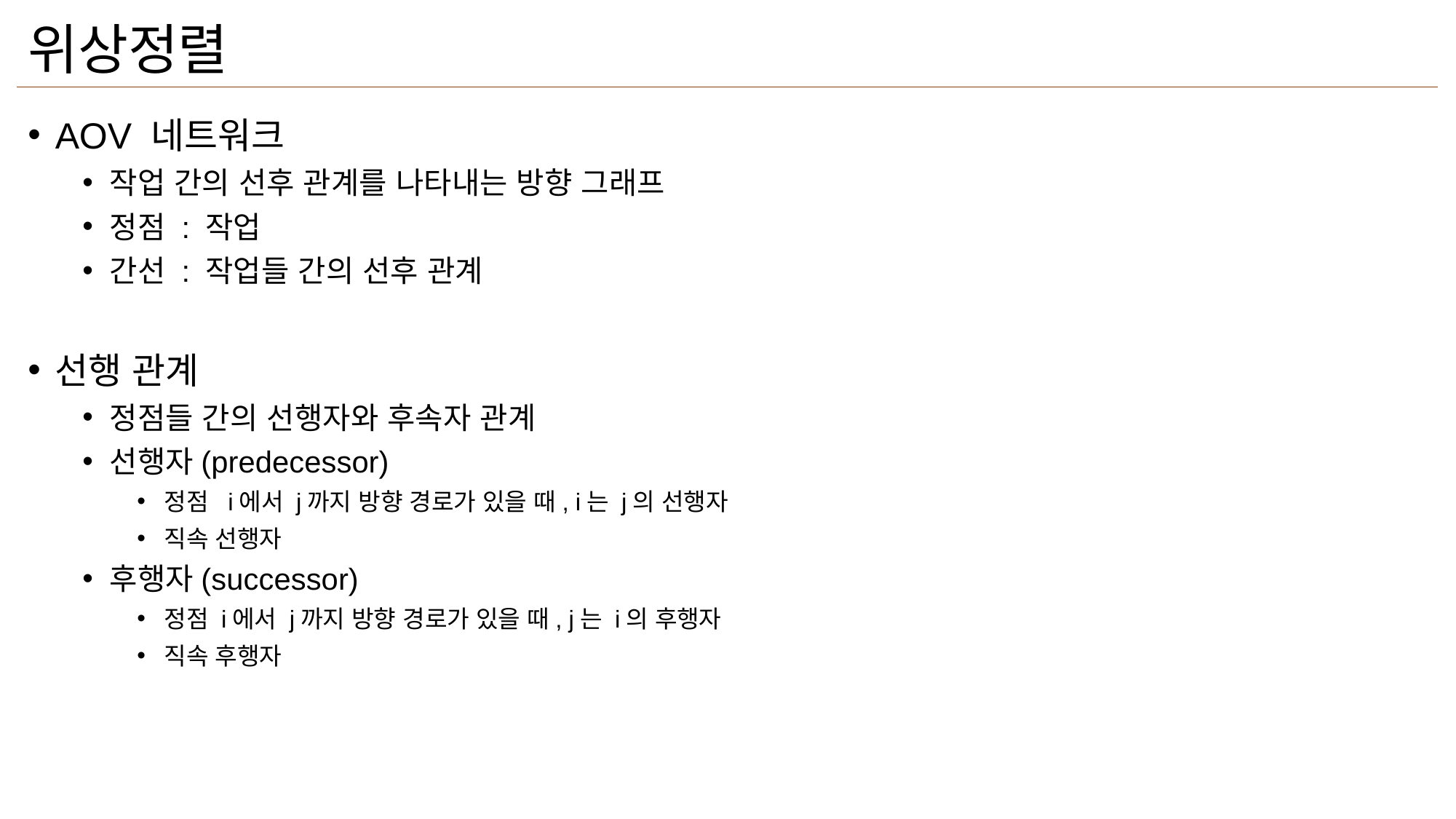

위상정렬
AOV 네트워크
작업 간의 선후 관계를 나타내는 방향 그래프
정점 : 작업
간선 : 작업들 간의 선후 관계

선행 관계
정점들 간의 선행자와 후속자 관계
선행자(predecessor)
정점  i에서 j까지 방향 경로가 있을 때, i는 j의 선행자
직속 선행자
후행자(successor)
정점 i에서 j까지 방향 경로가 있을 때, j는 i의 후행자
직속 후행자